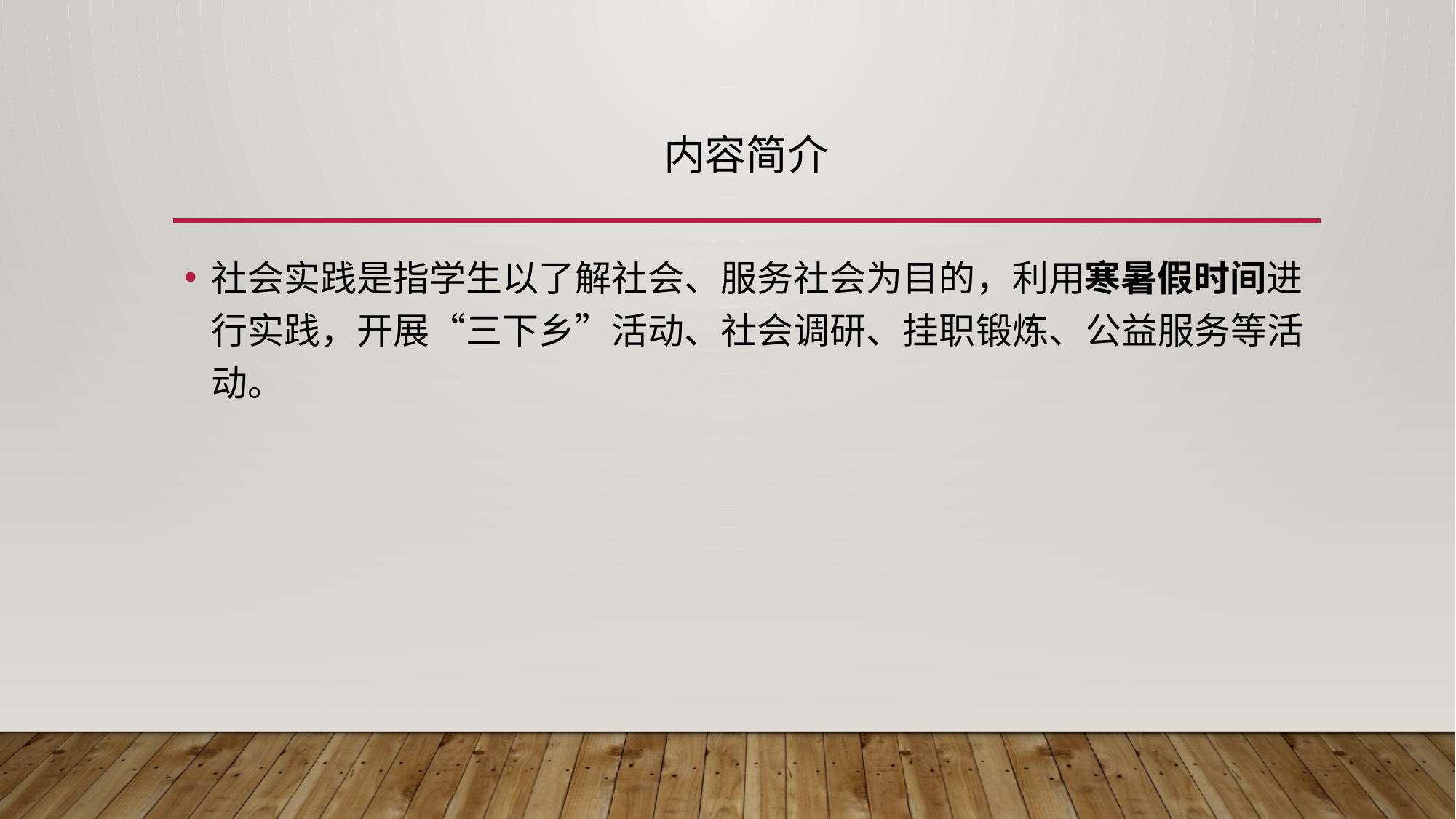

# 内容简介
社会实践是指学生以了解社会、服务社会为目的，利用寒暑假时间进行实践，开展“三下乡”活动、社会调研、挂职锻炼、公益服务等活动。